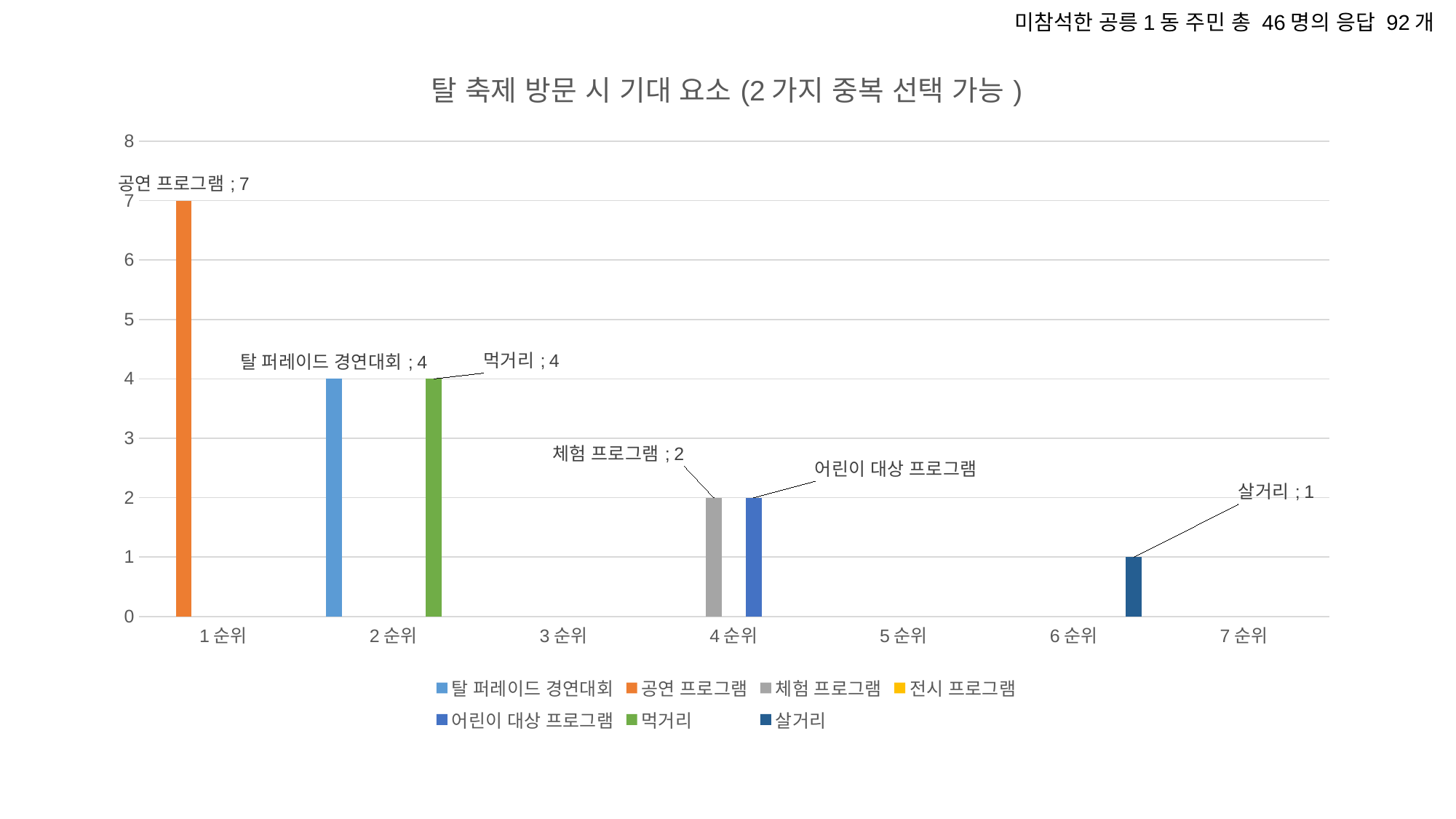

미참석한 공릉1동 주민 총 46명의 응답 92개

### Chart: 탈 축제 방문 시 기대 요소(2가지 중복 선택 가능)

| Category | 탈 퍼레이드 경연대회 | 공연 프로그램 | 체험 프로그램 | 전시 프로그램 | 어린이 대상 프로그램 | 먹거리 | 살거리 |
|---|---|---|---|---|---|---|---|
| 1순위 | None | 7.0 | None | None | None | None | None |
| 2순위 | 4.0 | None | None | None | None | 4.0 | None |
| 3순위 | None | None | None | None | None | None | None |
| 4순위 | None | None | 2.0 | None | 2.0 | None | None |
| 5순위 | None | None | None | None | None | None | None |
| 6순위 | None | None | None | None | None | None | 1.0 |
| 7순위 | None | None | None | None | None | None | None |